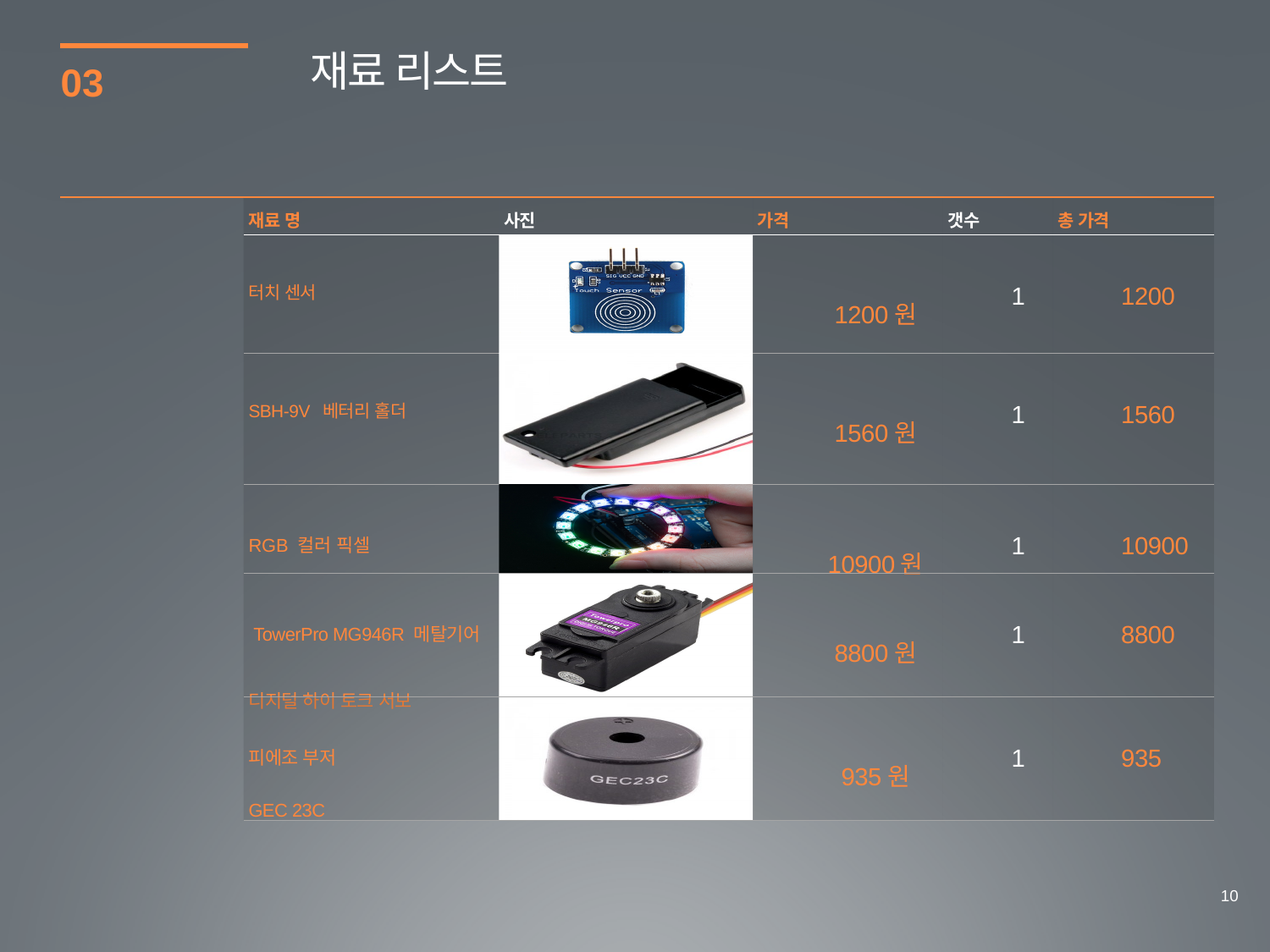

재료 리스트
03
| 재료 명 | 사진 | 가격 | 갯수 | 총 가격 |
| --- | --- | --- | --- | --- |
| 터치 센서 | 세부내용 | 1200원 | 1 | 1200 |
| SBH-9V 베터리 홀더 |  | 1560원 | 1 | 1560 |
| RGB 컬러 픽셀 |  | 10900원 | 1 | 10900 |
| TowerPro MG946R 메탈기어 디지털 하이 토크 서보 |  | 8800원 | 1 | 8800 |
| 피에조 부저 GEC 23C |  | 935원 | 1 | 935 |